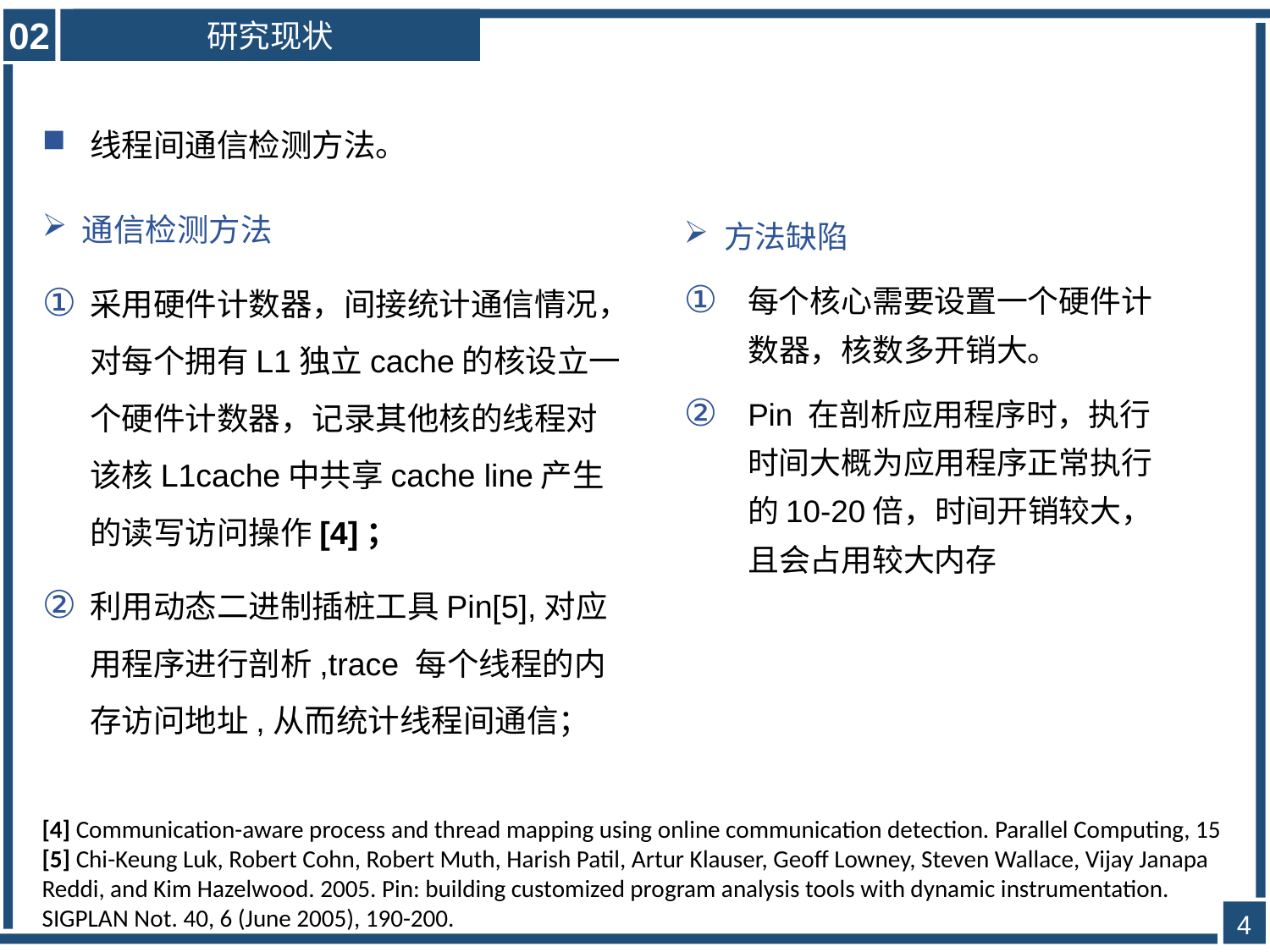

02
研究现状

线程间通信检测方法。

通信检测方法
采用硬件计数器，间接统计通信情况，对每个拥有L1独立cache的核设立一个硬件计数器，记录其他核的线程对该核L1cache中共享cache line产生的读写访问操作[4]；
利用动态二进制插桩工具Pin[5],对应用程序进行剖析,trace 每个线程的内存访问地址,从而统计线程间通信；

方法缺陷
每个核心需要设置一个硬件计数器，核数多开销大。
Pin 在剖析应用程序时，执行时间大概为应用程序正常执行的10-20倍，时间开销较大，且会占用较大内存

[4] Communication-aware process and thread mapping using online communication detection. Parallel Computing, 15
[5] Chi-Keung Luk, Robert Cohn, Robert Muth, Harish Patil, Artur Klauser, Geoff Lowney, Steven Wallace, Vijay Janapa Reddi, and Kim Hazelwood. 2005. Pin: building customized program analysis tools with dynamic instrumentation. SIGPLAN Not. 40, 6 (June 2005), 190-200.

4